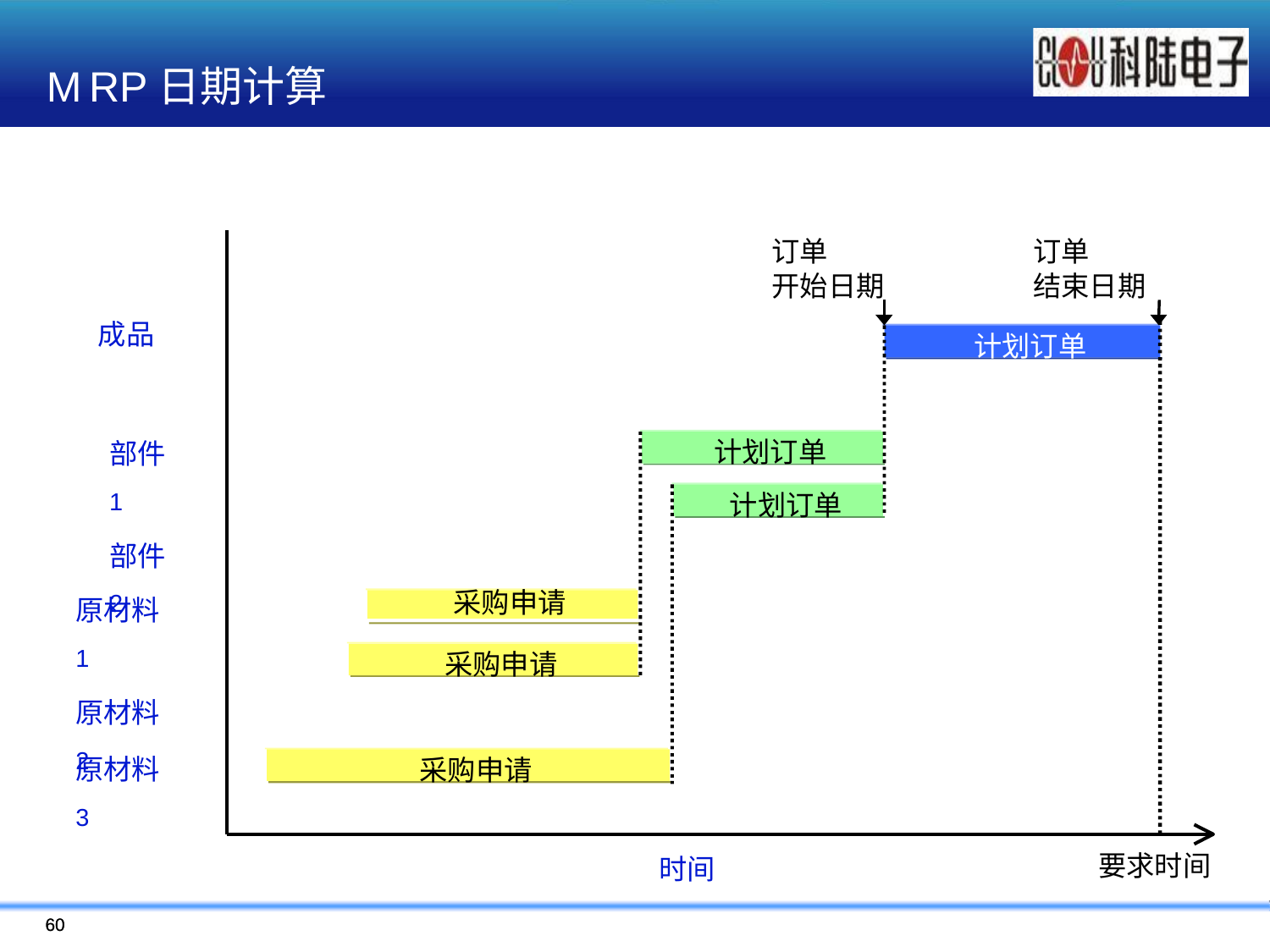

# MRP日期计算

订单
开始日期
订单
结束日期

成品

计划订单

部件 1
部件 2

计划订单

计划订单

原材料 1
原材料 2

采购申请

采购申请

原材料 3
采购申请

要求时间
时间

60
60